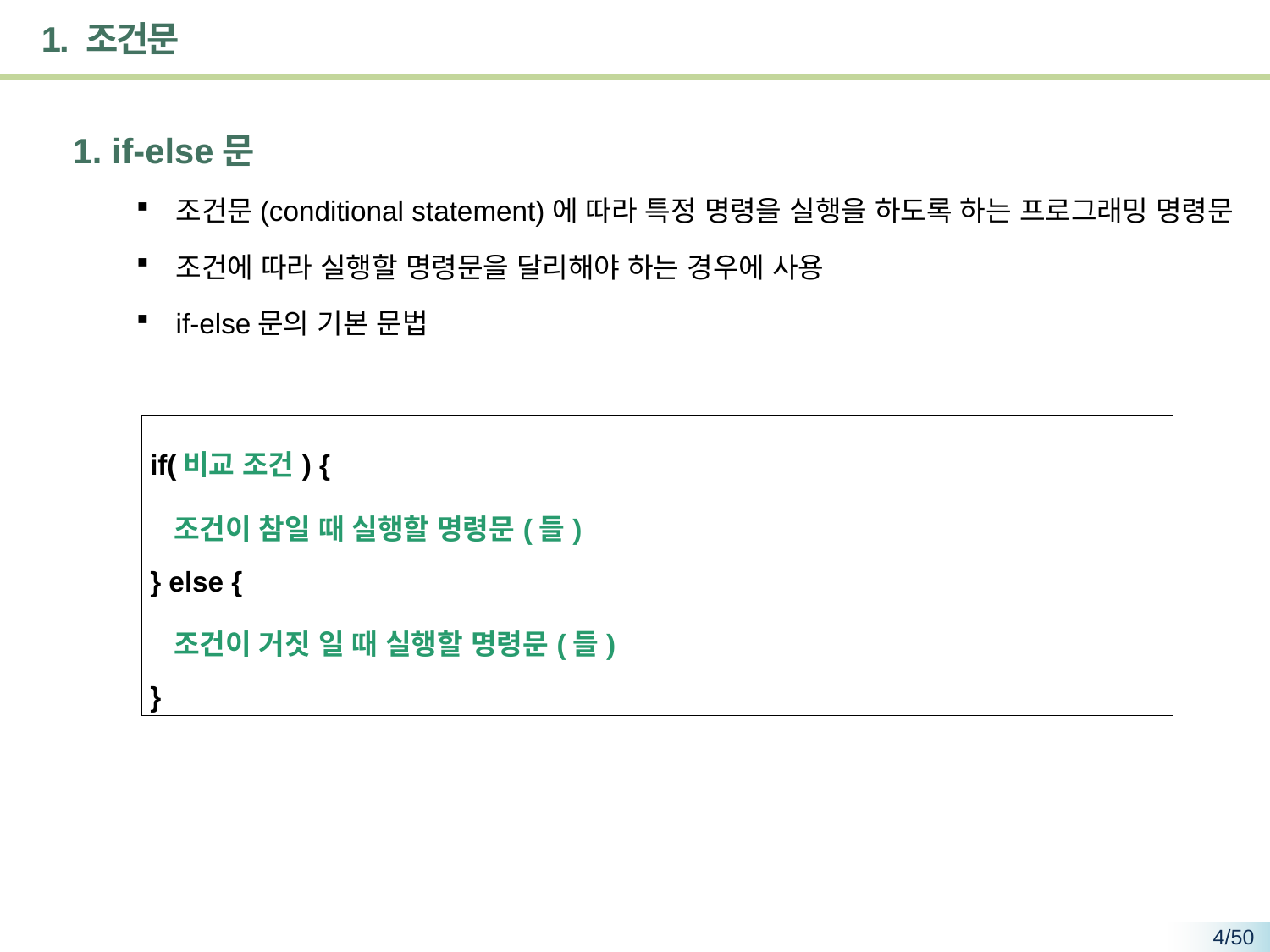

# 1. 조건문
1. if-else문
조건문(conditional statement)에 따라 특정 명령을 실행을 하도록 하는 프로그래밍 명령문
조건에 따라 실행할 명령문을 달리해야 하는 경우에 사용
if-else문의 기본 문법

| if(비교 조건) { 조건이 참일 때 실행할 명령문(들) } else { 조건이 거짓 일 때 실행할 명령문(들) } |
| --- |